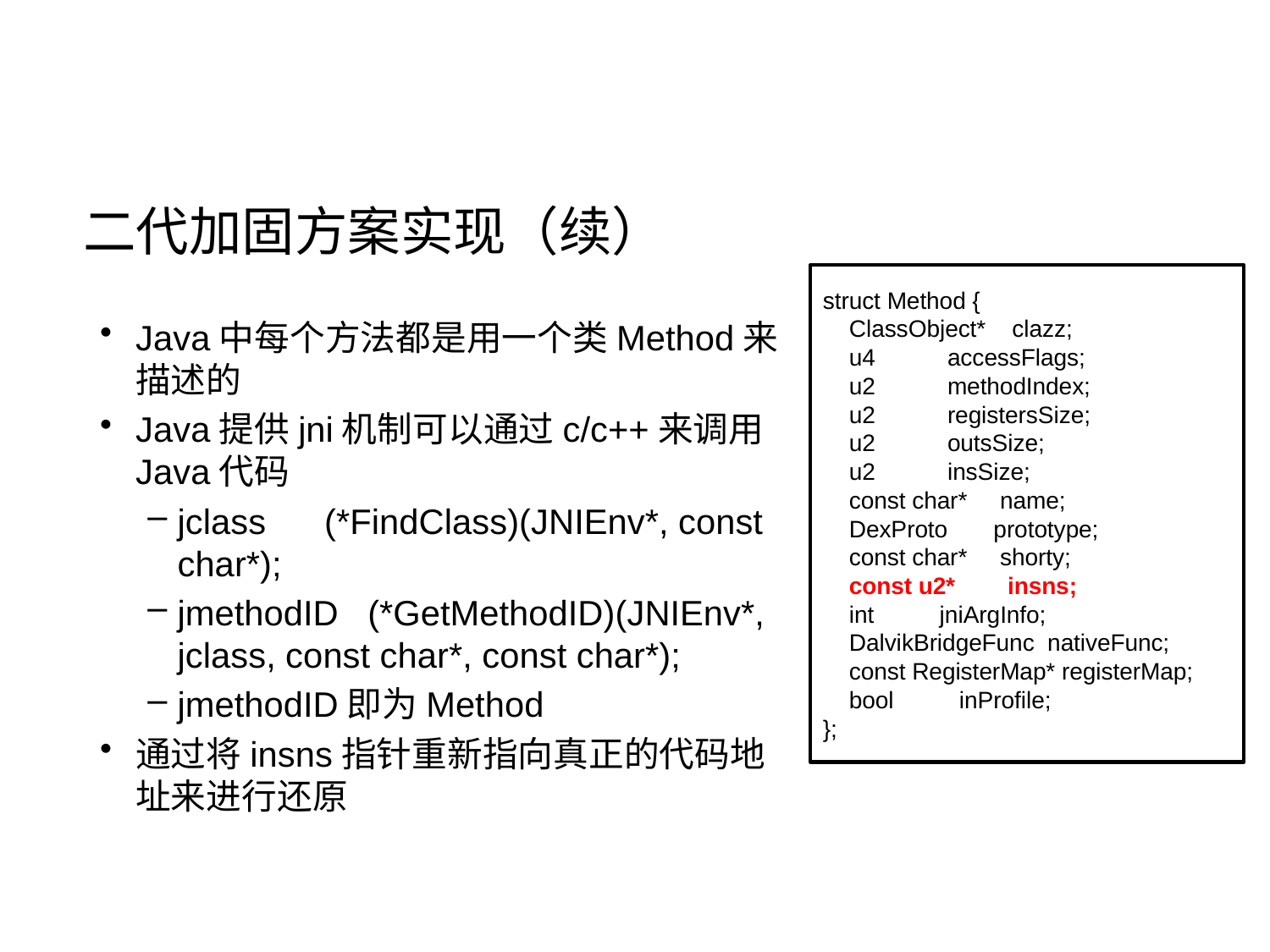

# 二代加固方案实现（续）
struct Method {
    ClassObject*    clazz;
    u4           accessFlags;
    u2           methodIndex;
    u2           registersSize;
    u2           outsSize;
    u2           insSize;
    const char*     name;
    DexProto       prototype;
    const char*     shorty;
    const u2*        insns;
    int          jniArgInfo;
    DalvikBridgeFunc  nativeFunc;
    const RegisterMap* registerMap;
    bool          inProfile;
};
Java中每个方法都是用一个类Method来描述的
Java提供jni机制可以通过c/c++来调用Java代码
jclass      (*FindClass)(JNIEnv*, const char*);
jmethodID   (*GetMethodID)(JNIEnv*, jclass, const char*, const char*);
jmethodID即为Method
通过将insns指针重新指向真正的代码地址来进行还原